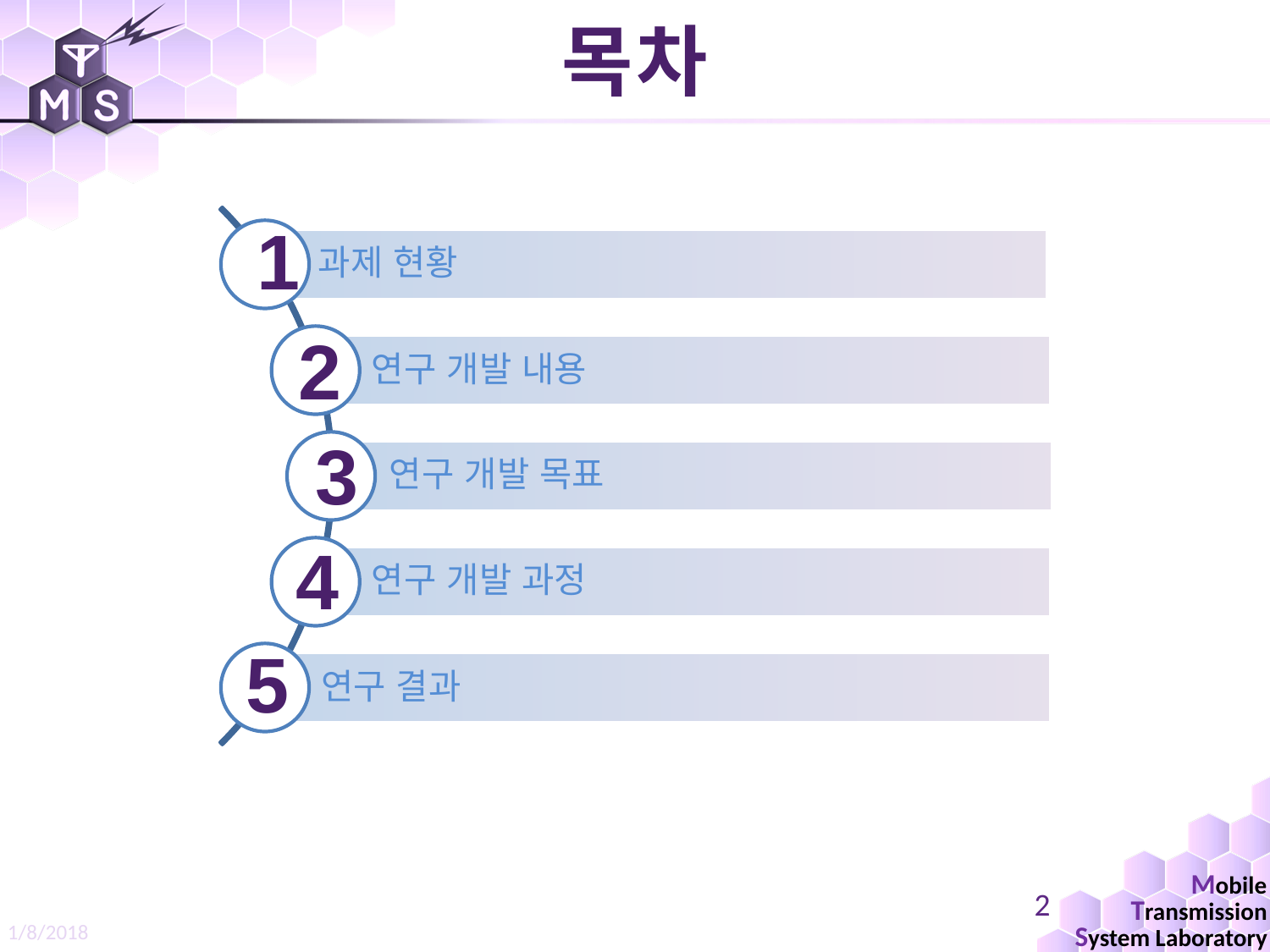

목차
과제 현황
연구 개발 내용
연구 개발 목표
연구 개발 과정
연구 결과
1
2
3
4
5
2
1/8/2018